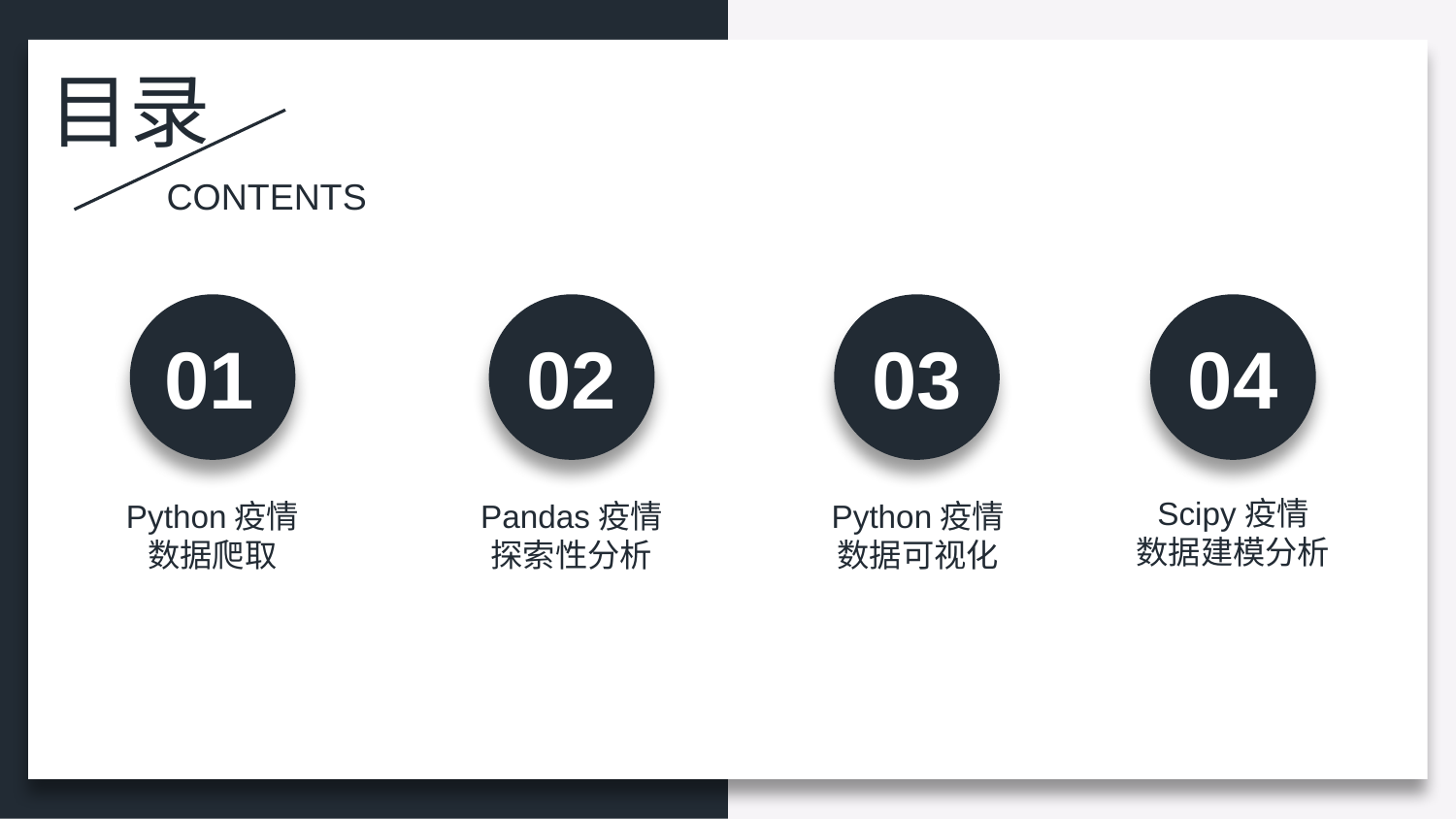

目录
CONTENTS

01
02
04
03
Scipy疫情
数据建模分析
Python疫情
数据爬取
Pandas疫情
探索性分析
Python疫情
数据可视化